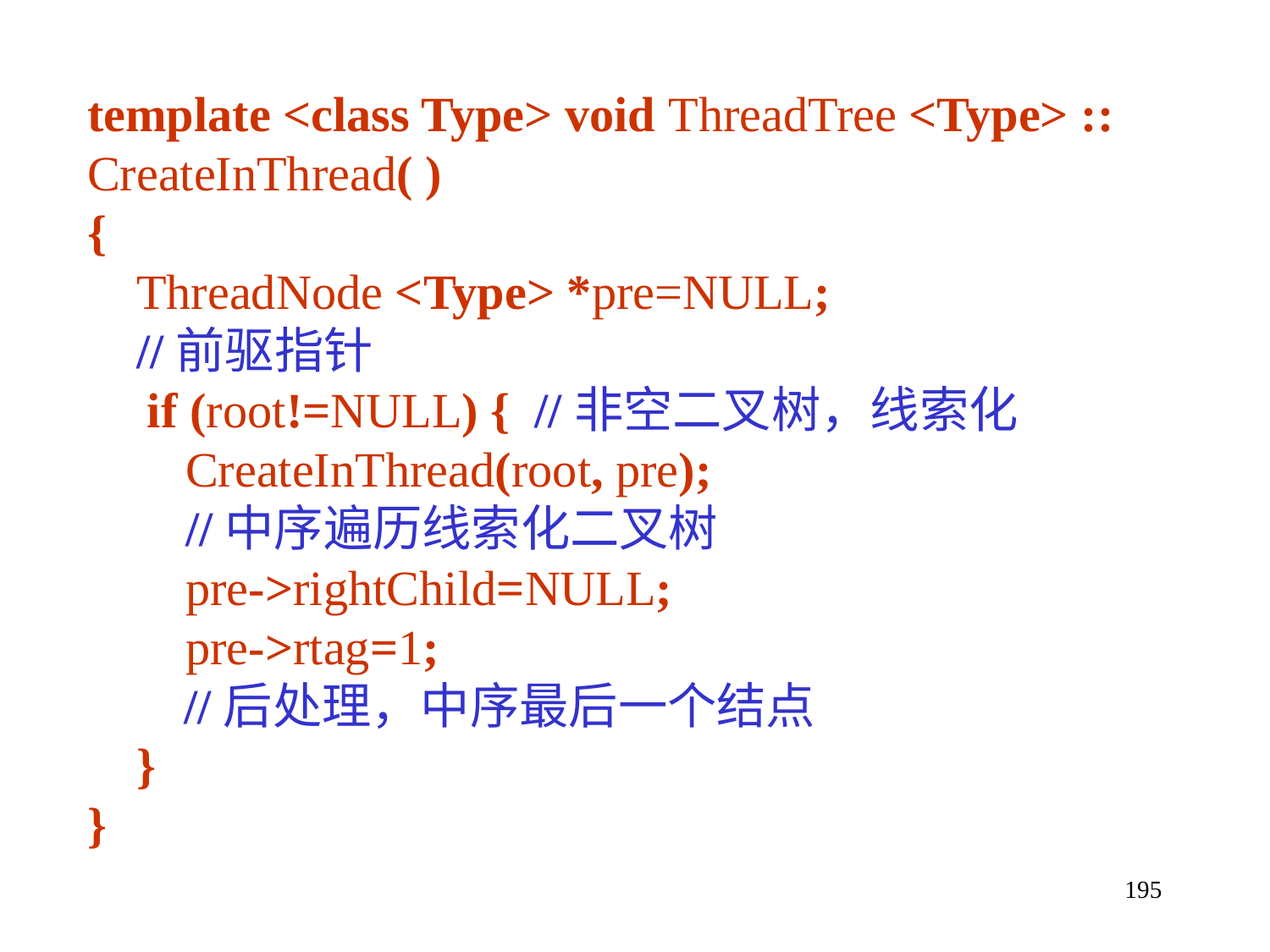

template <class Type> void ThreadTree <Type> ::
CreateInThread( )
{
    ThreadNode <Type> *pre=NULL;
    //前驱指针
	 if (root!=NULL) {  //非空二叉树，线索化
        CreateInThread(root, pre);
        //中序遍历线索化二叉树
        pre->rightChild=NULL;
        pre->rtag=1;
 	    //后处理，中序最后一个结点
    }
}
195